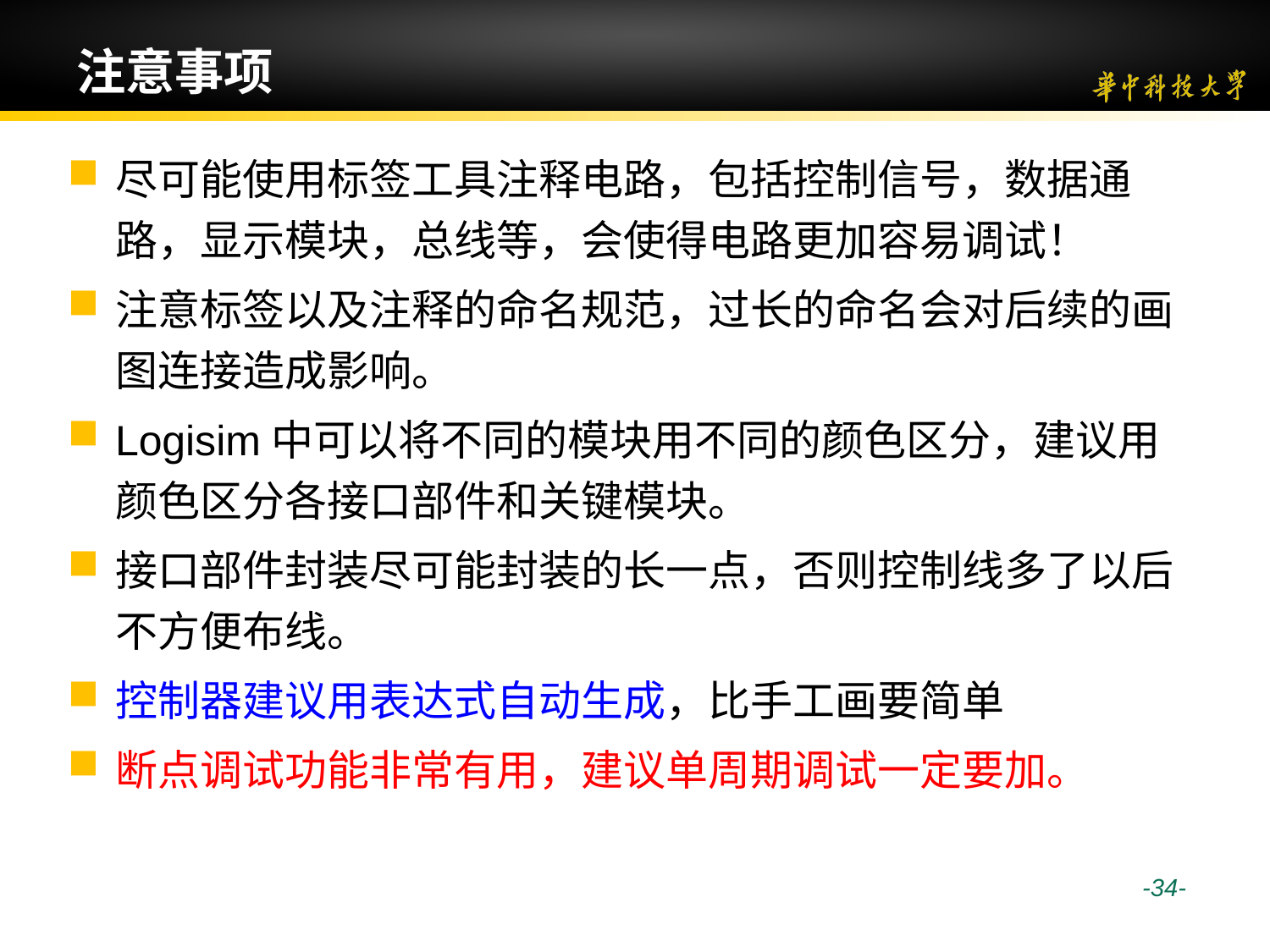

# 注意事项
尽可能使用标签工具注释电路，包括控制信号，数据通路，显示模块，总线等，会使得电路更加容易调试！
注意标签以及注释的命名规范，过长的命名会对后续的画图连接造成影响。
Logisim中可以将不同的模块用不同的颜色区分，建议用颜色区分各接口部件和关键模块。
接口部件封装尽可能封装的长一点，否则控制线多了以后不方便布线。
控制器建议用表达式自动生成，比手工画要简单
断点调试功能非常有用，建议单周期调试一定要加。
 -34-